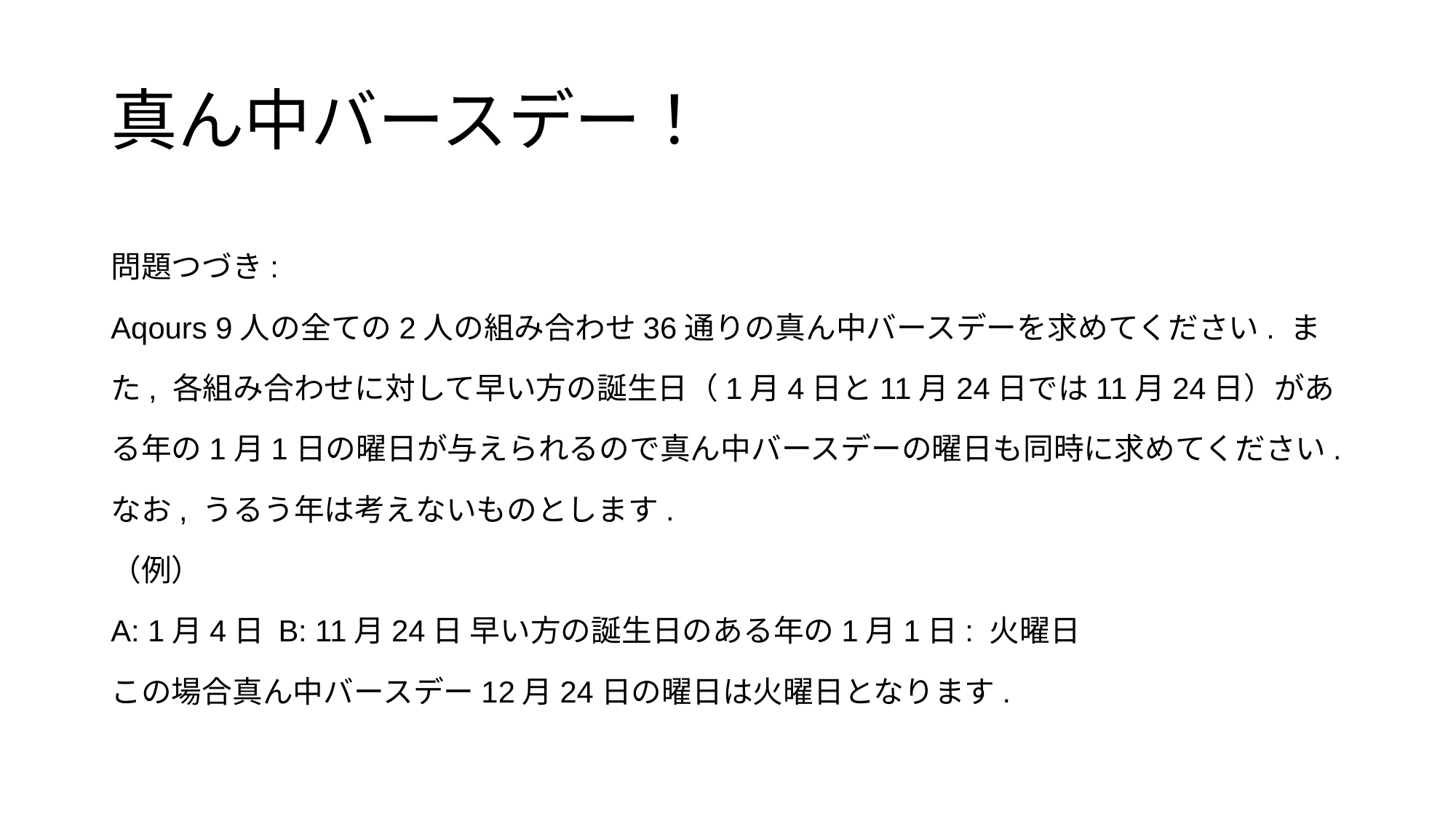

# 真ん中バースデー！
問題つづき:
Aqours 9人の全ての2人の組み合わせ36通りの真ん中バースデーを求めてください. また, 各組み合わせに対して早い方の誕生日（1月4日と11月24日では11月24日）がある年の1月1日の曜日が与えられるので真ん中バースデーの曜日も同時に求めてください. なお, うるう年は考えないものとします.
（例）
A: 1月4日 B: 11月24日 早い方の誕生日のある年の1月1日: 火曜日
この場合真ん中バースデー12月24日の曜日は火曜日となります.